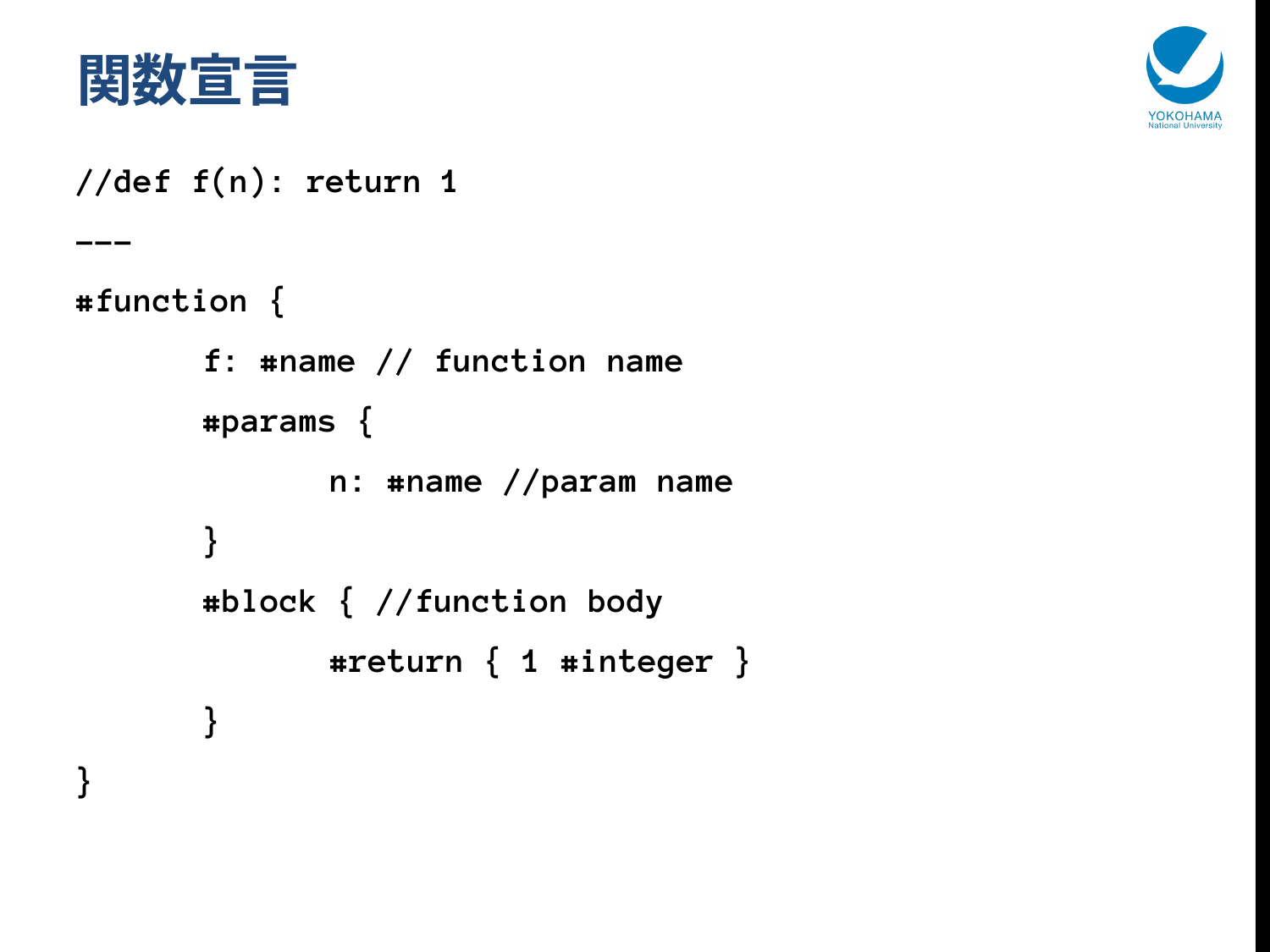

# 関数宣言
//def f(n): return 1
---
#function {
	f: #name // function name
	#params {
		n: #name //param name
	}
	#block { //function body
		#return { 1 #integer }
	}
}